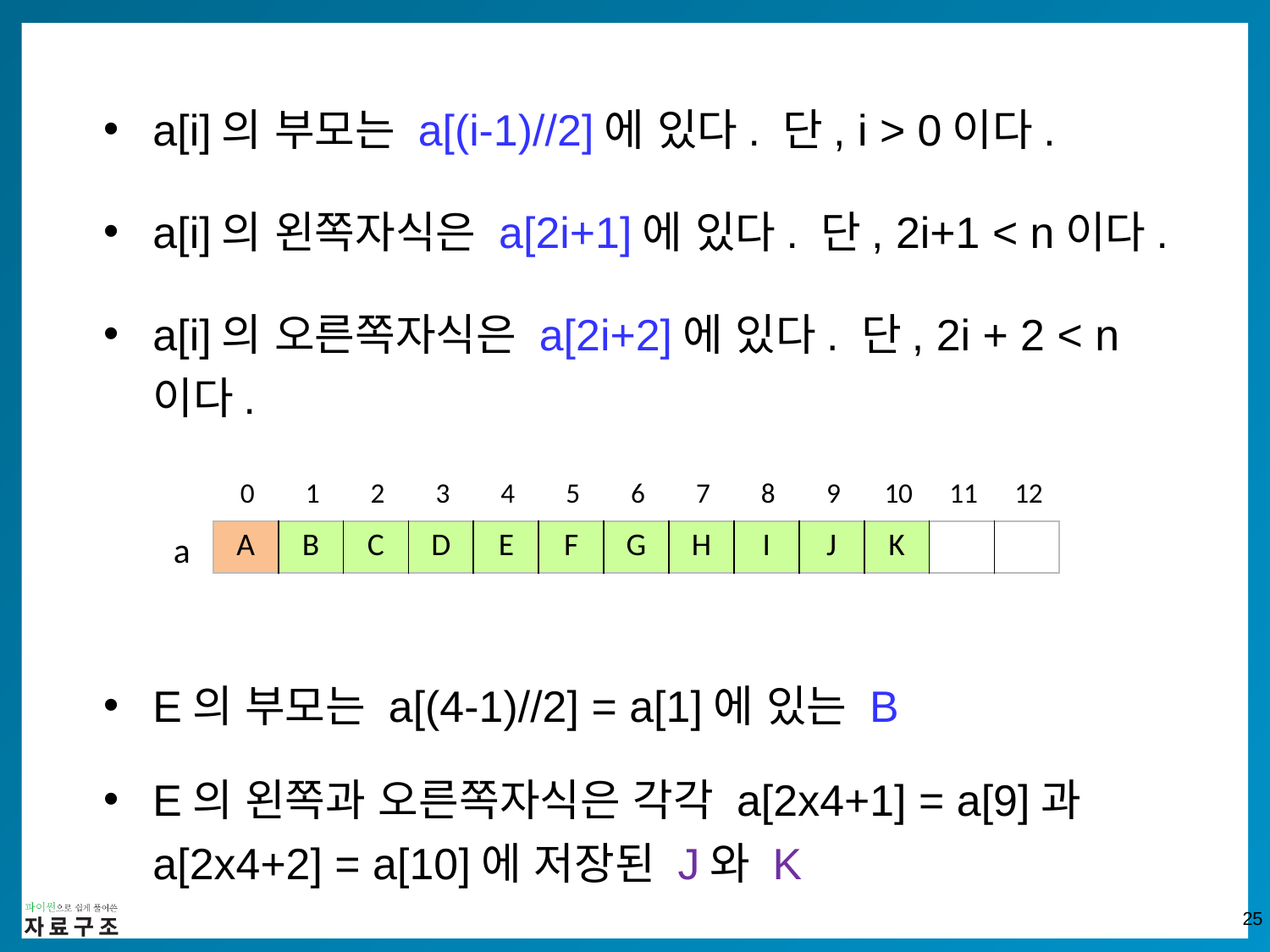

a[i]의 부모는 a[(i-1)//2]에 있다. 단, i > 0이다.
a[i]의 왼쪽자식은 a[2i+1]에 있다. 단, 2i+1 < n이다.
a[i]의 오른쪽자식은 a[2i+2]에 있다. 단, 2i + 2 < n이다.

E의 부모는 a[(4-1)//2] = a[1]에 있는 B
E의 왼쪽과 오른쪽자식은 각각 a[2x4+1] = a[9]과 a[2x4+2] = a[10]에 저장된 J와 K

| 0 | 1 | 2 | 3 | 4 | 5 | 6 | 7 | 8 | 9 | 10 | 11 | 12 |
| --- | --- | --- | --- | --- | --- | --- | --- | --- | --- | --- | --- | --- |
 a
| A | B | C | D | E | F | G | H | I | J | K |  |  |
| --- | --- | --- | --- | --- | --- | --- | --- | --- | --- | --- | --- | --- |